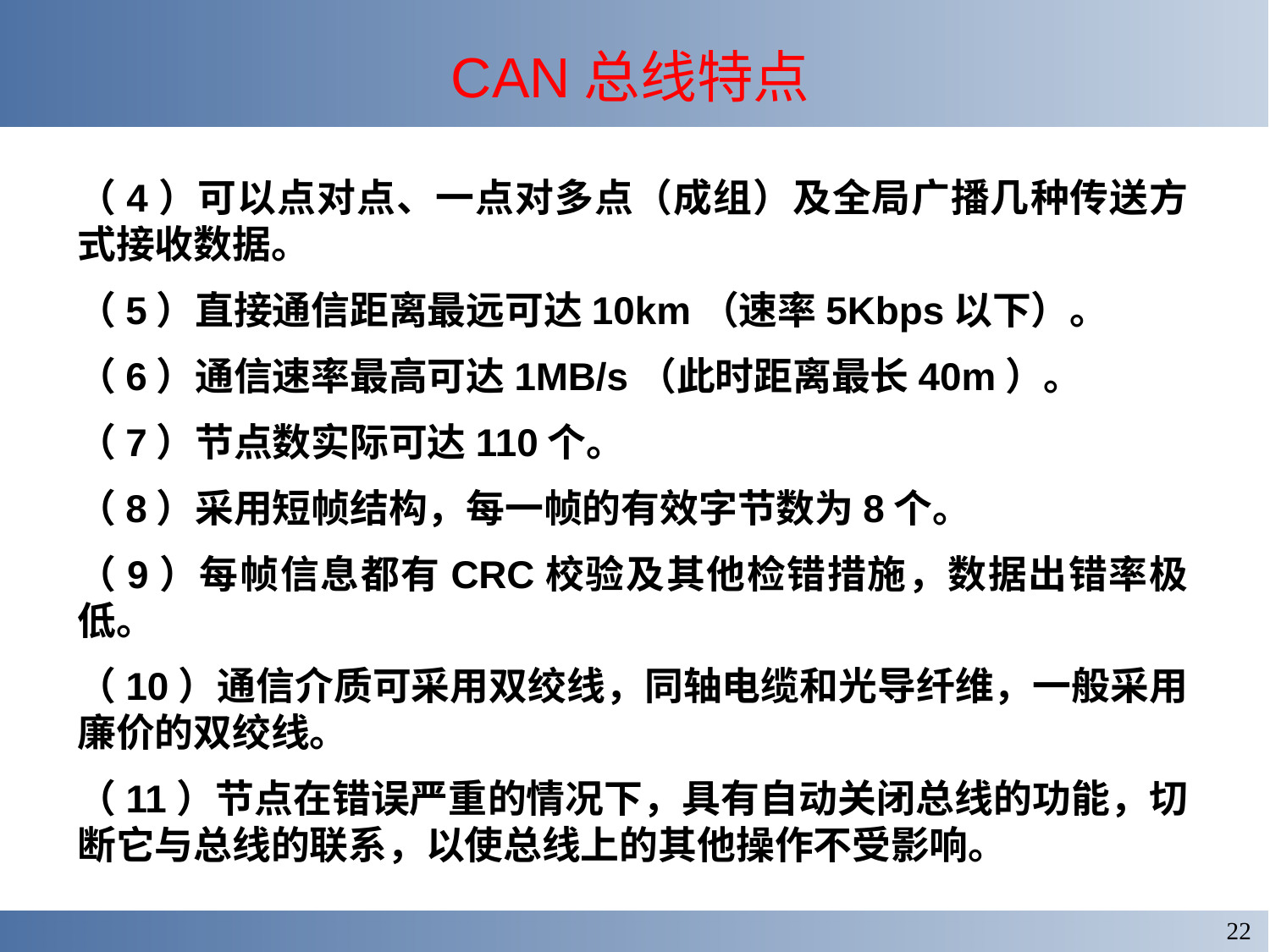

CAN总线特点
（4）可以点对点、一点对多点（成组）及全局广播几种传送方式接收数据。
（5）直接通信距离最远可达10km（速率5Kbps以下）。
（6）通信速率最高可达1MB/s（此时距离最长40m）。
（7）节点数实际可达110个。
（8）采用短帧结构，每一帧的有效字节数为8个。
（9）每帧信息都有CRC校验及其他检错措施，数据出错率极低。
（10）通信介质可采用双绞线，同轴电缆和光导纤维，一般采用廉价的双绞线。
（11）节点在错误严重的情况下，具有自动关闭总线的功能，切断它与总线的联系，以使总线上的其他操作不受影响。